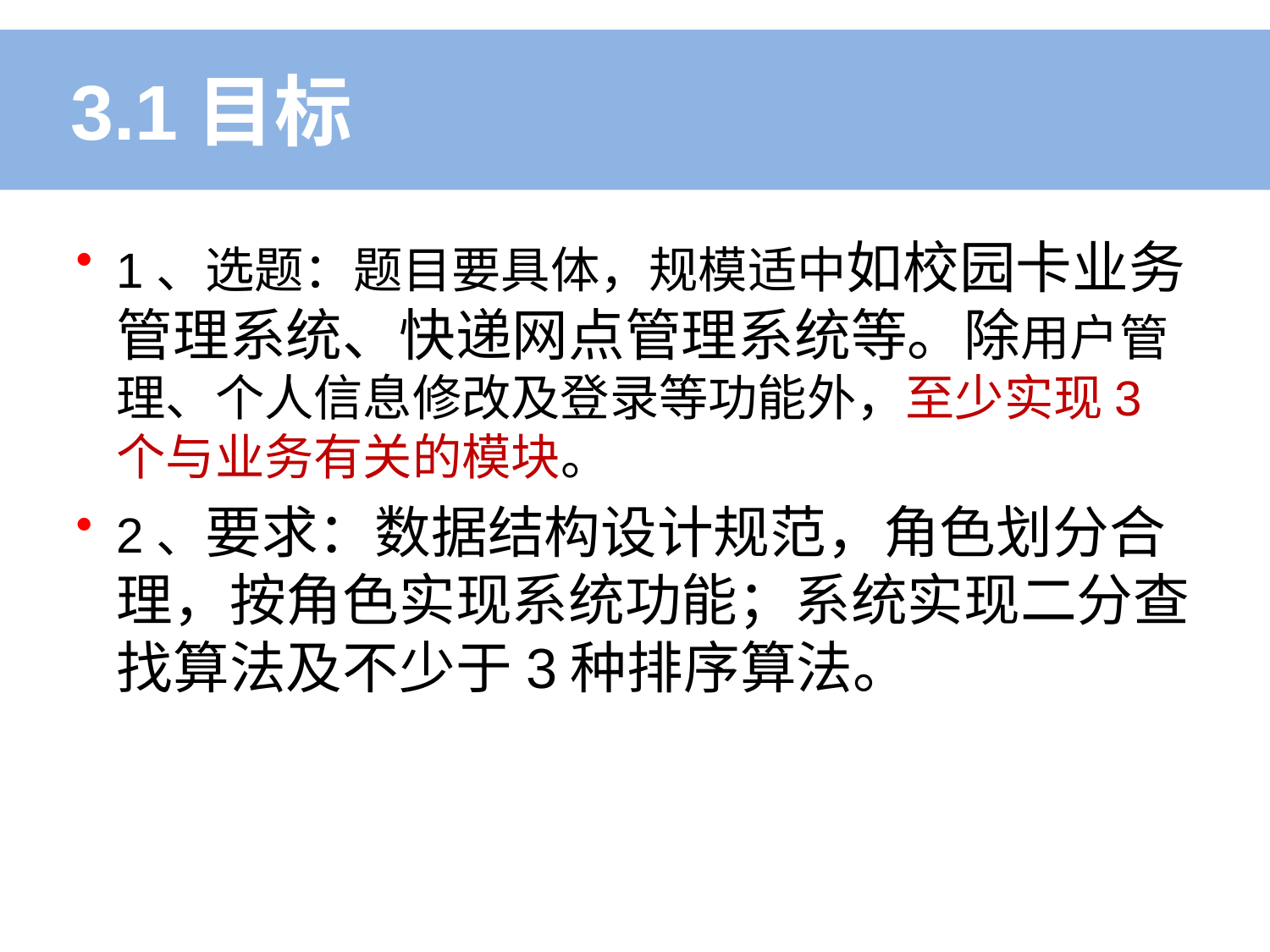

# 3.1目标
1、选题：题目要具体，规模适中如校园卡业务管理系统、快递网点管理系统等。除用户管理、个人信息修改及登录等功能外，至少实现3个与业务有关的模块。
2、要求：数据结构设计规范，角色划分合理，按角色实现系统功能；系统实现二分查找算法及不少于3种排序算法。